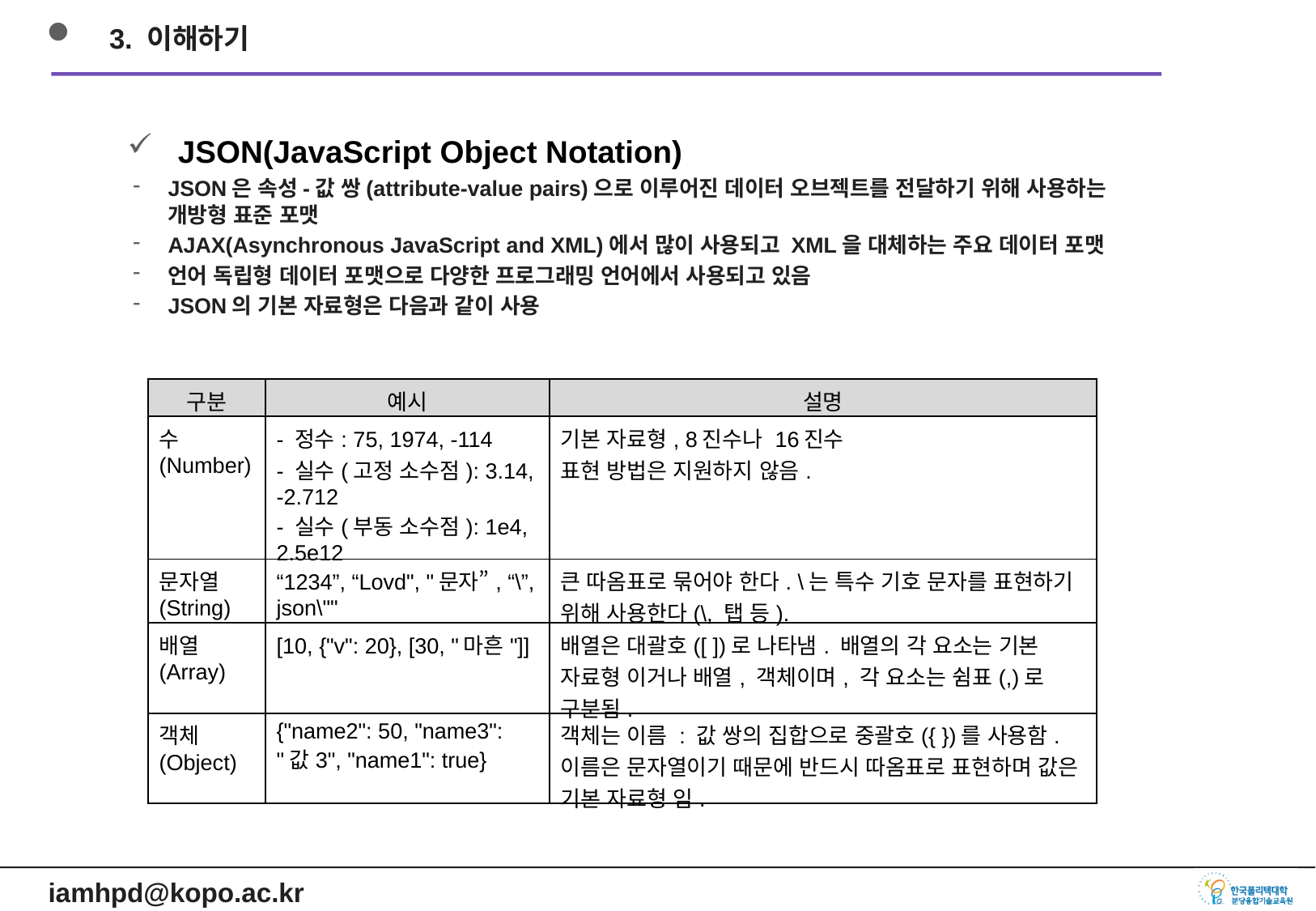

3. 이해하기

 JSON(JavaScript Object Notation)
JSON은 속성-값 쌍(attribute-value pairs)으로 이루어진 데이터 오브젝트를 전달하기 위해 사용하는 개방형 표준 포맷
AJAX(Asynchronous JavaScript and XML)에서 많이 사용되고 XML을 대체하는 주요 데이터 포맷
언어 독립형 데이터 포맷으로 다양한 프로그래밍 언어에서 사용되고 있음
JSON의 기본 자료형은 다음과 같이 사용

| 구분 | 예시 | 설명 |
| --- | --- | --- |
| 수(Number) | - 정수: 75, 1974, -114 - 실수(고정 소수점): 3.14, -2.712 - 실수(부동 소수점): 1e4, 2.5e12 | 기본 자료형, 8진수나 16진수 표현 방법은 지원하지 않음. |
| 문자열(String) | “1234”, “Lovd", "문자”, “\”, json\"" | 큰 따옴표로 묶어야 한다. \는 특수 기호 문자를 표현하기 위해 사용한다(\, 탭 등). |
| 배열(Array) | [10, {"v": 20}, [30, "마흔"]] | 배열은 대괄호([ ])로 나타냄. 배열의 각 요소는 기본 자료형 이거나 배열, 객체이며, 각 요소는 쉼표(,)로 구분됨. |
| 객체(Object) | {"name2": 50, "name3": "값3", "name1": true} | 객체는 이름 : 값 쌍의 집합으로 중괄호({ })를 사용함. 이름은 문자열이기 때문에 반드시 따옴표로 표현하며 값은 기본 자료형 임. |
11